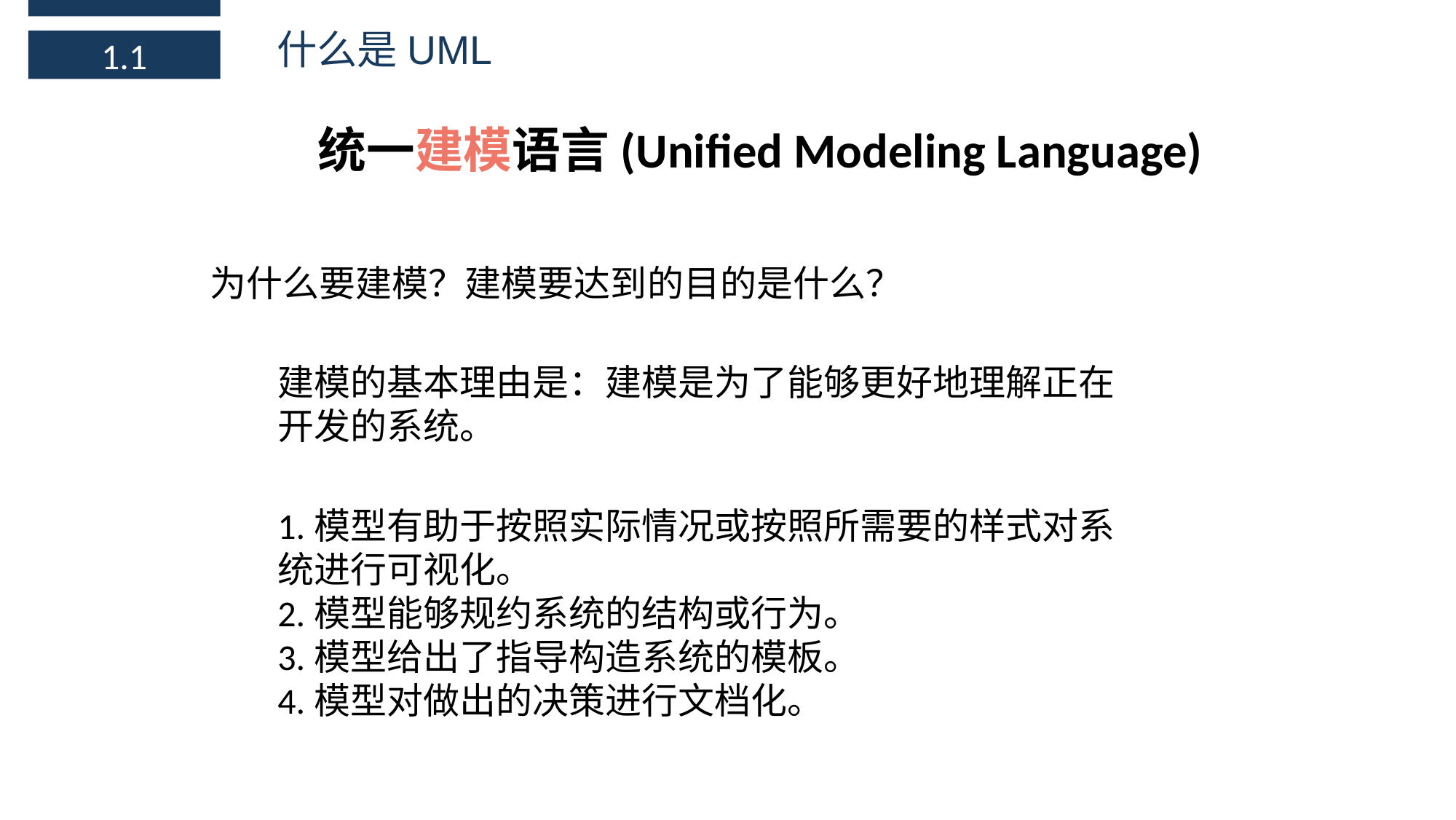

什么是UML
1.1
统一建模语言(Unified Modeling Language)
为什么要建模？建模要达到的目的是什么？
建模的基本理由是：建模是为了能够更好地理解正在开发的系统。
1.模型有助于按照实际情况或按照所需要的样式对系统进行可视化。
2.模型能够规约系统的结构或行为。
3.模型给出了指导构造系统的模板。
4.模型对做出的决策进行文档化。